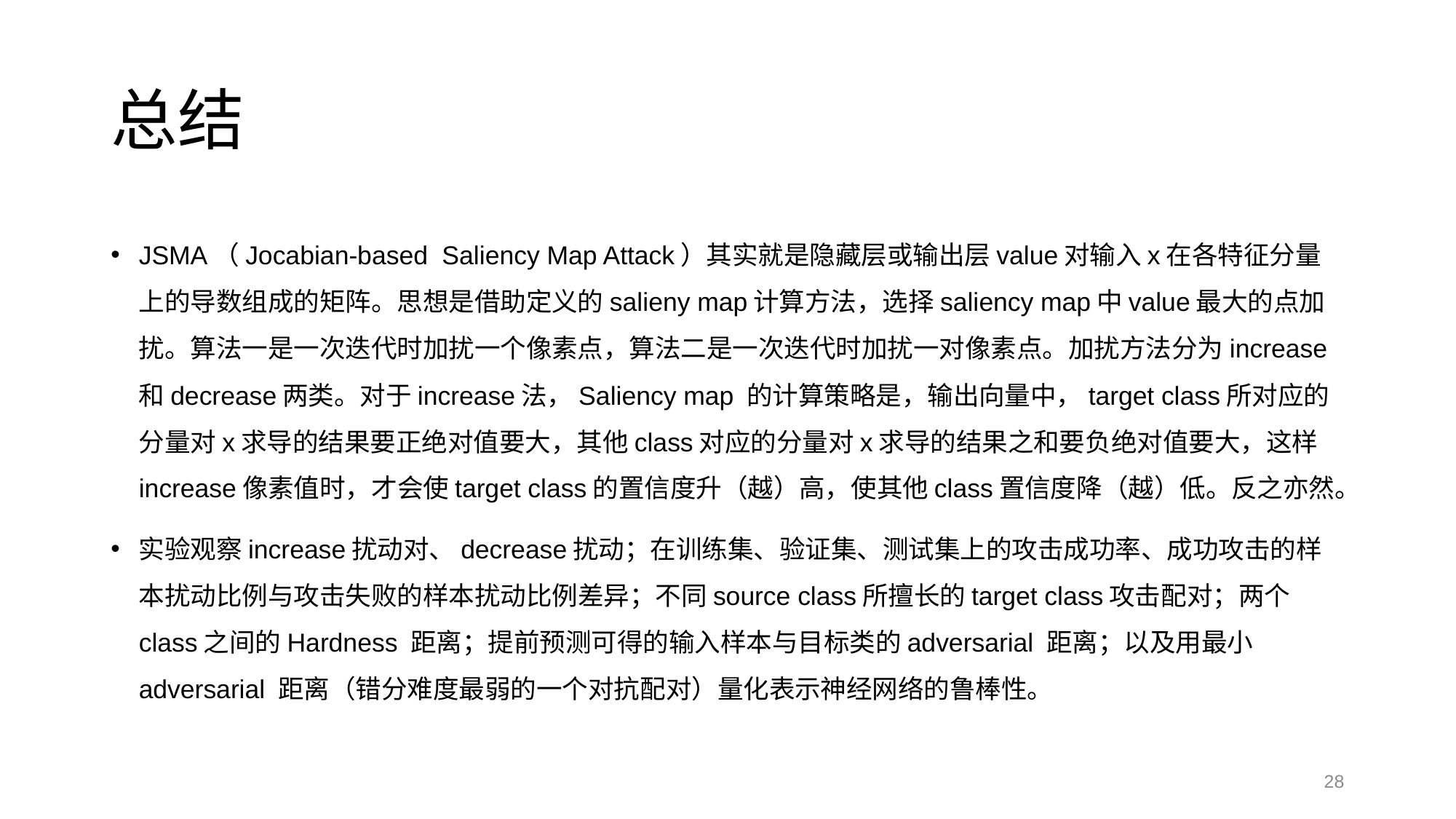

# 总结
JSMA（Jocabian-based  Saliency Map Attack）其实就是隐藏层或输出层value对输入x在各特征分量上的导数组成的矩阵。思想是借助定义的salieny map计算方法，选择saliency map中value最大的点加扰。算法一是一次迭代时加扰一个像素点，算法二是一次迭代时加扰一对像素点。加扰方法分为increase和decrease两类。对于increase法，Saliency map 的计算策略是，输出向量中，target class所对应的分量对x求导的结果要正绝对值要大，其他class对应的分量对x求导的结果之和要负绝对值要大，这样increase像素值时，才会使target class的置信度升（越）高，使其他class置信度降（越）低。反之亦然。
实验观察increase扰动对、decrease扰动；在训练集、验证集、测试集上的攻击成功率、成功攻击的样本扰动比例与攻击失败的样本扰动比例差异；不同source class所擅长的target class攻击配对；两个class之间的Hardness 距离；提前预测可得的输入样本与目标类的adversarial 距离；以及用最小adversarial 距离（错分难度最弱的一个对抗配对）量化表示神经网络的鲁棒性。
28